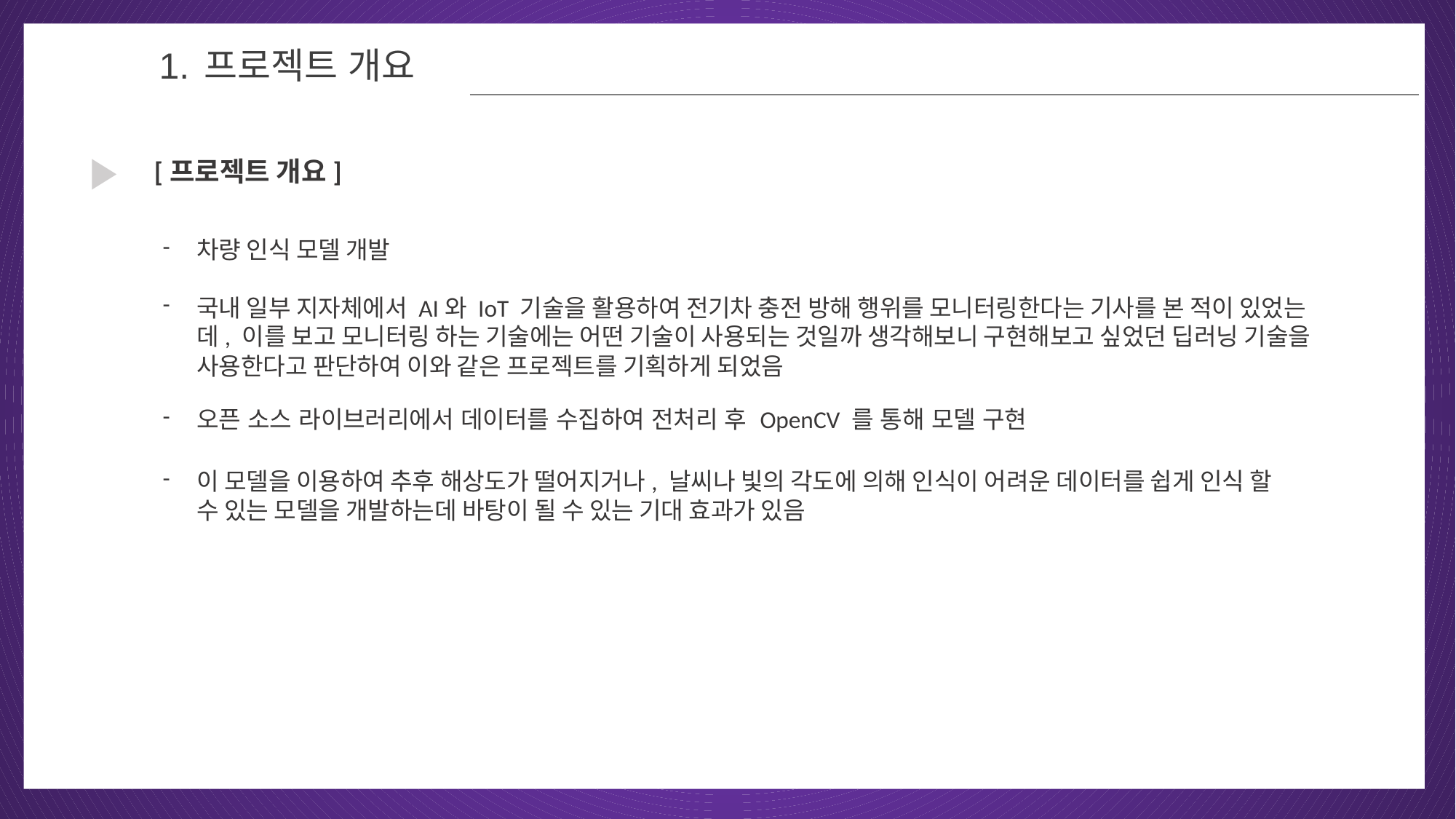

01
프로젝트 개요
▶
[프로젝트 개요]
차량 인식 모델 개발

국내 일부 지자체에서 AI와 IoT 기술을 활용하여 전기차 충전 방해 행위를 모니터링한다는 기사를 본 적이 있었는데, 이를 보고 모니터링 하는 기술에는 어떤 기술이 사용되는 것일까 생각해보니 구현해보고 싶었던 딥러닝 기술을 사용한다고 판단하여 이와 같은 프로젝트를 기획하게 되었음
오픈 소스 라이브러리에서 데이터를 수집하여 전처리 후 OpenCV 를 통해 모델 구현

이 모델을 이용하여 추후 해상도가 떨어지거나, 날씨나 빛의 각도에 의해 인식이 어려운 데이터를 쉽게 인식 할 수 있는 모델을 개발하는데 바탕이 될 수 있는 기대 효과가 있음